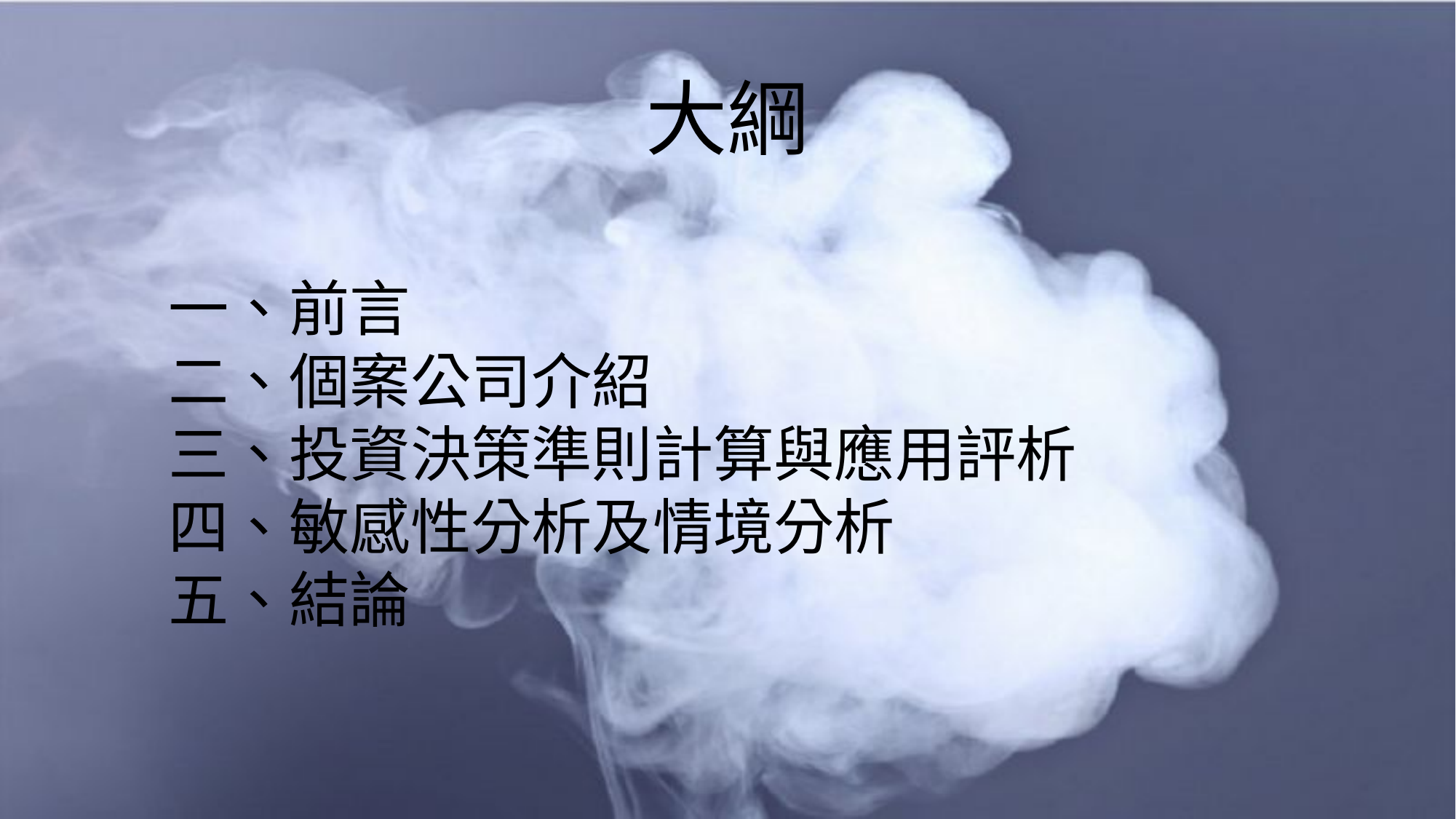

# 大綱
一、前言
二、個案公司介紹
三、投資決策準則計算與應用評析
四、敏感性分析及情境分析
五、結論